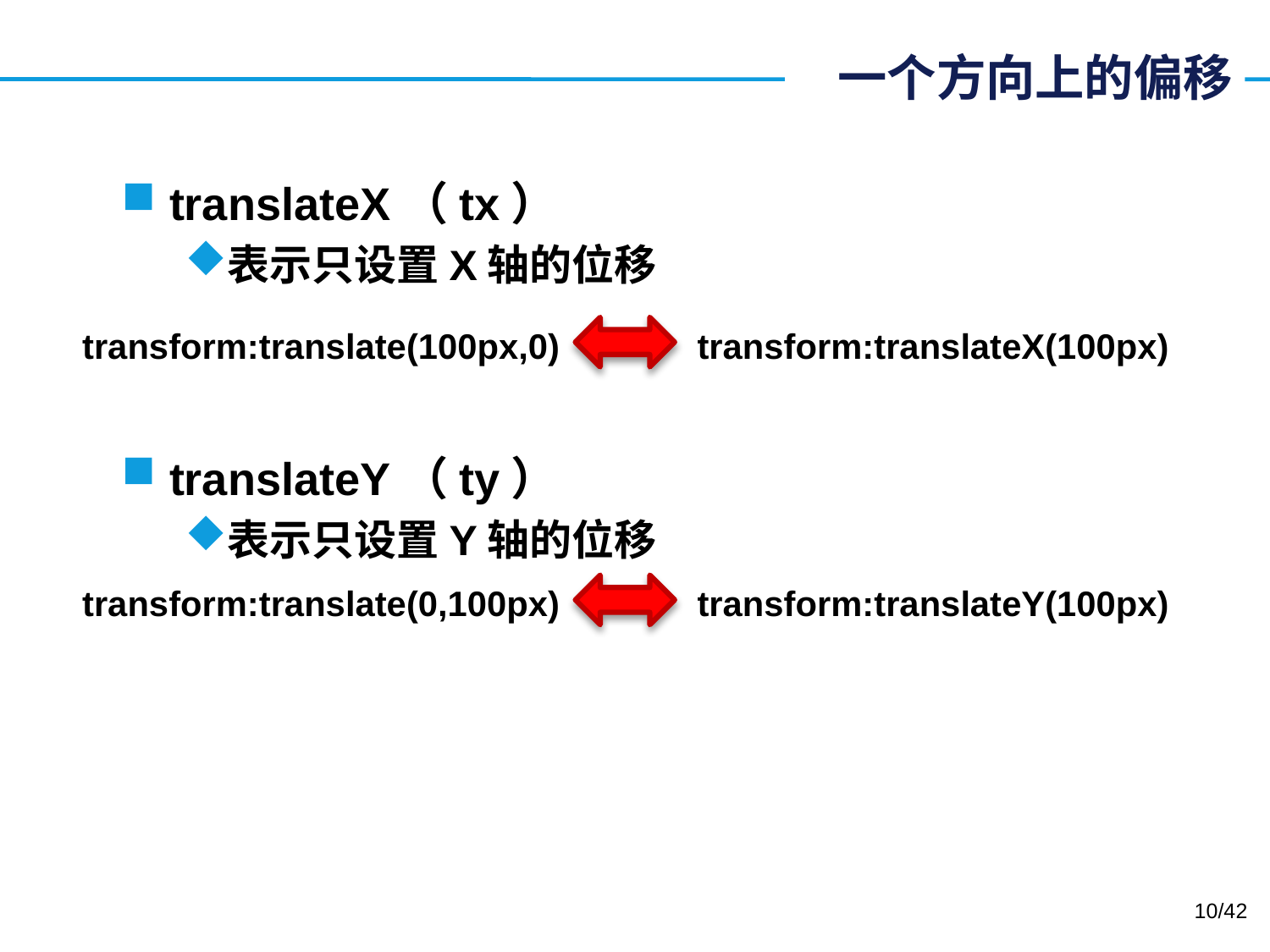

# 一个方向上的偏移
translateX（tx）
表示只设置X轴的位移

translateY（ty）
表示只设置Y轴的位移
transform:translate(100px,0)

transform:translateX(100px)
transform:translate(0,100px)

transform:translateY(100px)
10/42